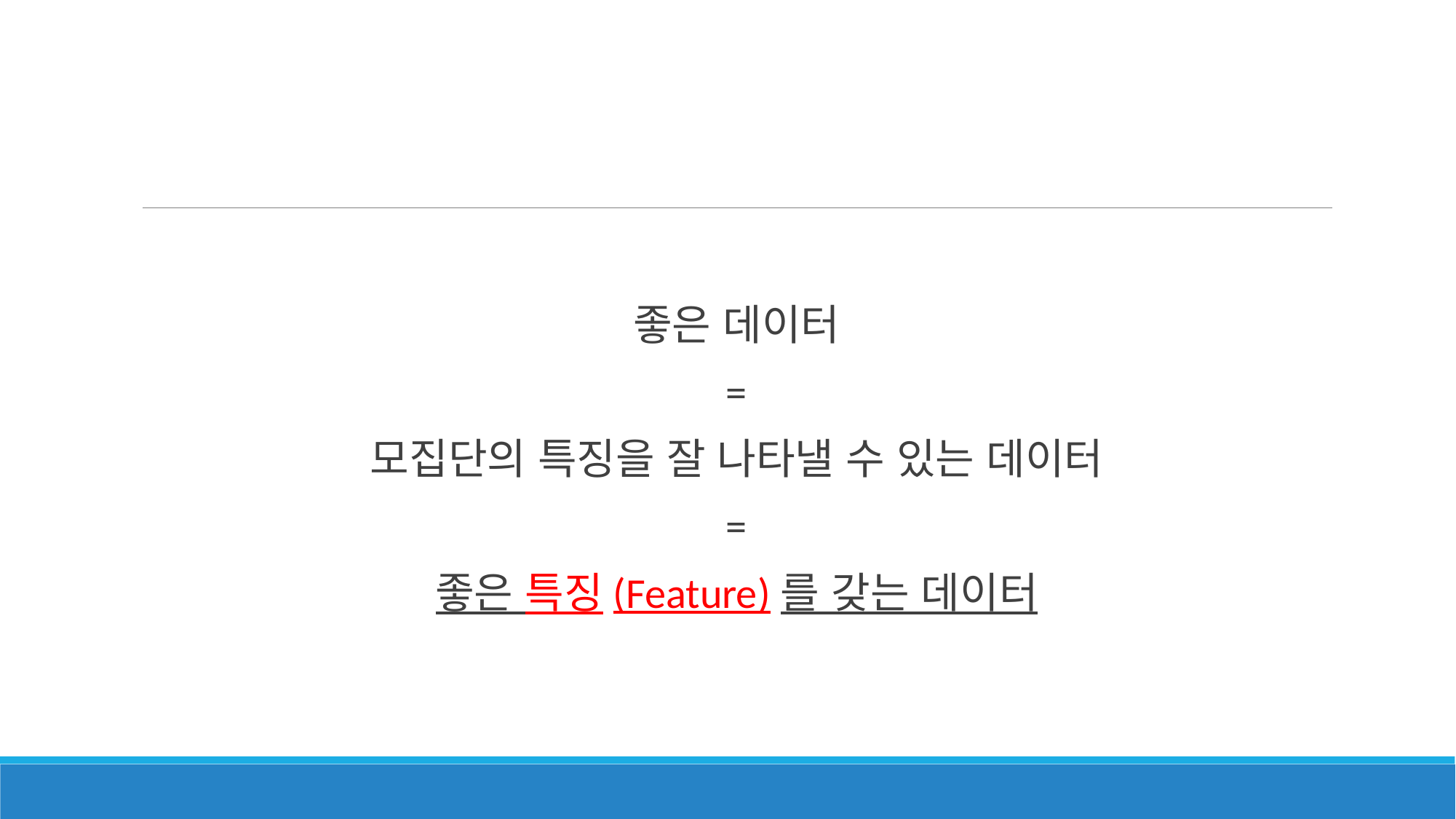

좋은 데이터
=
모집단의 특징을 잘 나타낼 수 있는 데이터
=
좋은 특징(Feature)를 갖는 데이터